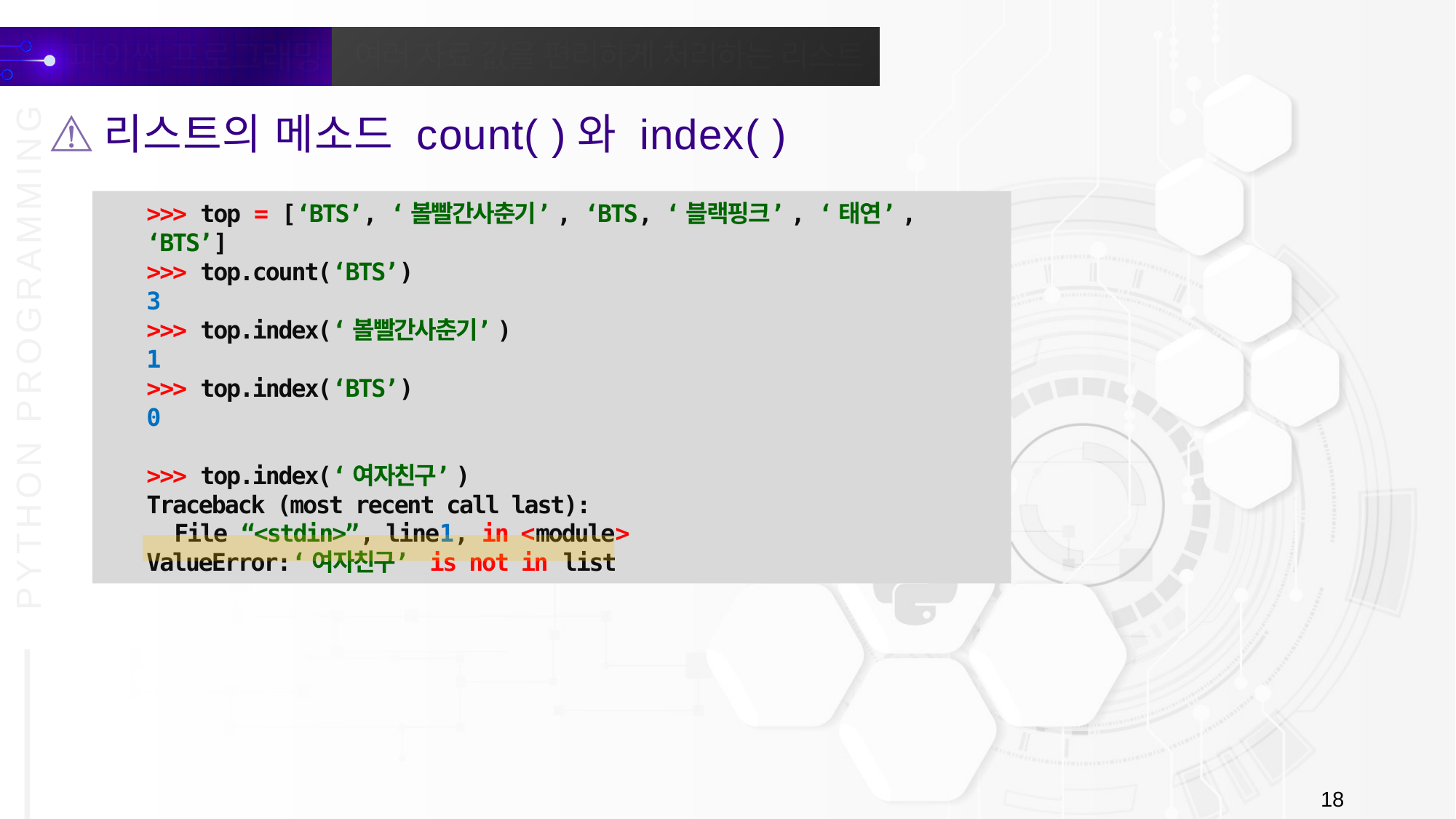

리스트의 메소드 count( )와 index( )
>>> top = [‘BTS’, ‘볼빨간사춘기’, ‘BTS, ‘블랙핑크’, ‘태연’, ‘BTS’]
>>> top.count(‘BTS’)
3
>>> top.index(‘볼빨간사춘기’)
1
>>> top.index(‘BTS’)
0

>>> top.index(‘여자친구’)
Traceback (most recent call last):
  File “<stdin>”, line1, in <module>
ValueError:‘여자친구’ is not in list

18